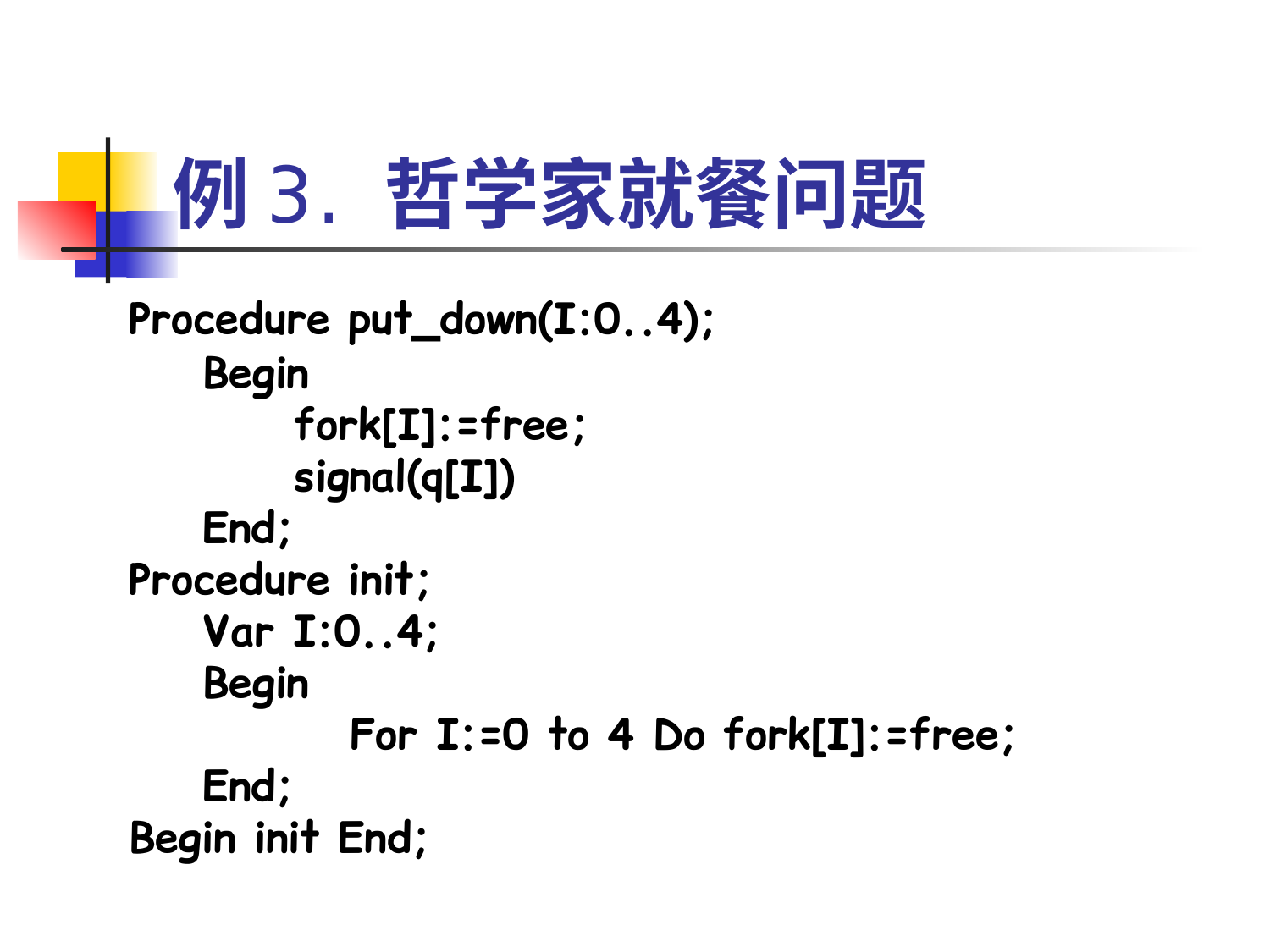

# 例3. 哲学家就餐问题
Procedure put_down(I:0..4);
    Begin
         fork[I]:=free;
         signal(q[I])
    End;
Procedure init;
    Var I:0..4;
    Begin
            For I:=0 to 4 Do fork[I]:=free;
    End;
Begin init End;